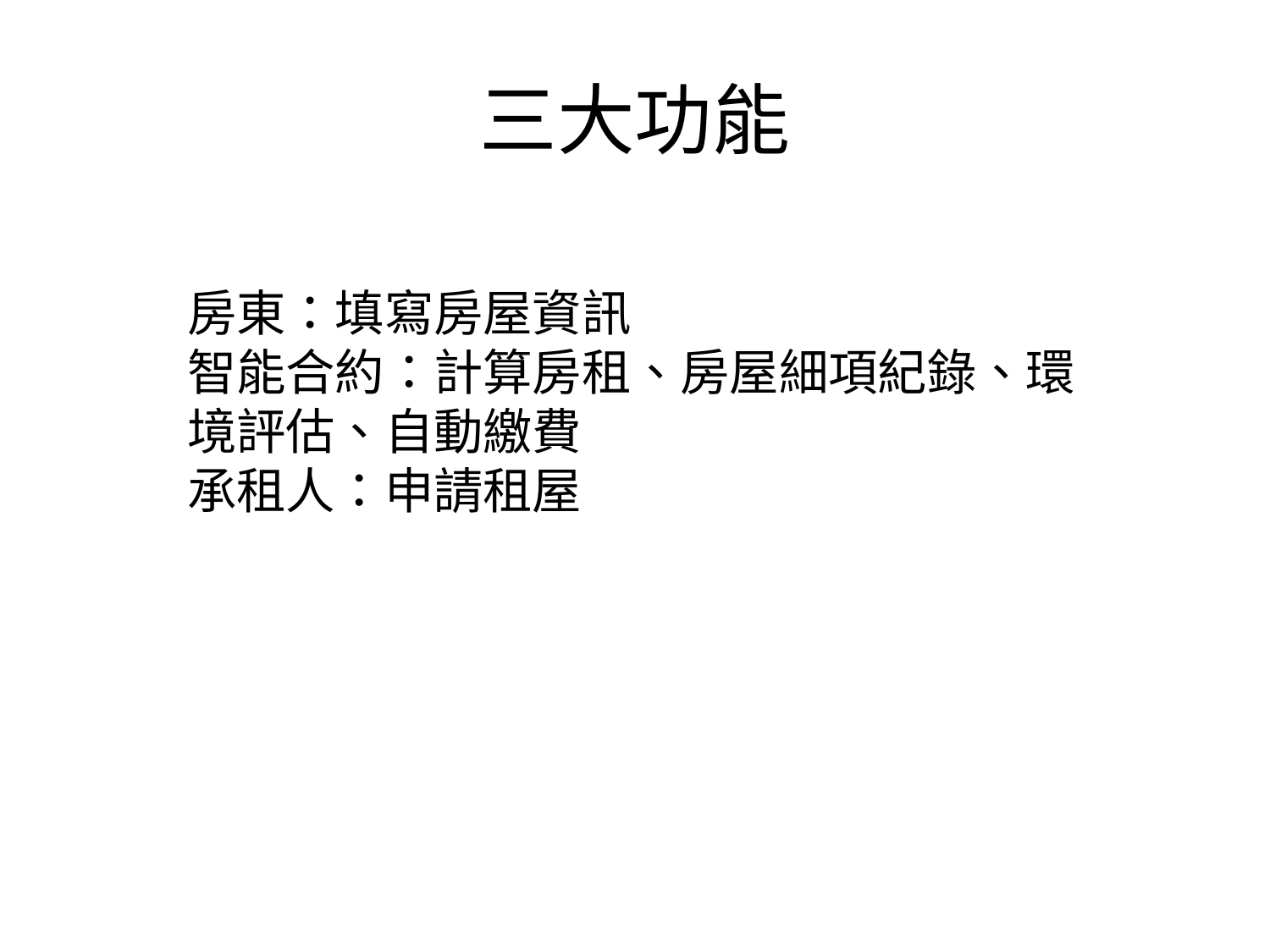

三大功能

房東：填寫房屋資訊
智能合約：計算房租、房屋細項紀錄、環境評估、自動繳費
承租人：申請租屋